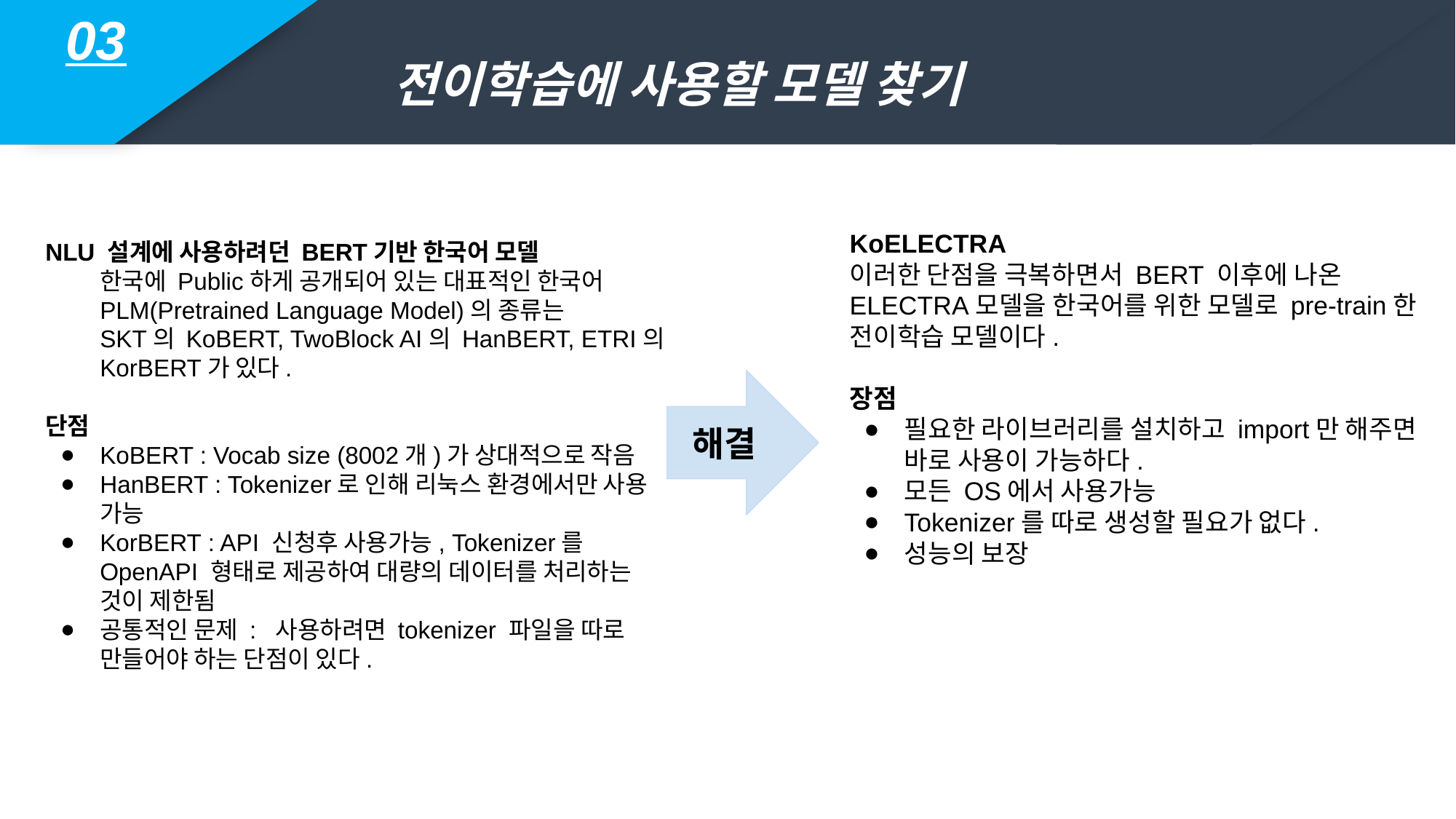

전이학습에 사용할 모델 찾기

03
KoELECTRA
이러한 단점을 극복하면서 BERT 이후에 나온 ELECTRA모델을 한국어를 위한 모델로 pre-train한 전이학습 모델이다.

장점
필요한 라이브러리를 설치하고 import만 해주면 바로 사용이 가능하다.
모든 OS에서 사용가능
Tokenizer를 따로 생성할 필요가 없다.
성능의 보장

NLU 설계에 사용하려던 BERT기반 한국어 모델
한국에 Public하게 공개되어 있는 대표적인 한국어 PLM(Pretrained Language Model)의 종류는
SKT의 KoBERT, TwoBlock AI의 HanBERT, ETRI의 KorBERT가 있다.

단점
KoBERT : Vocab size (8002개)가 상대적으로 작음
HanBERT : Tokenizer로 인해 리눅스 환경에서만 사용 가능
KorBERT : API 신청후 사용가능, Tokenizer를 OpenAPI 형태로 제공하여 대량의 데이터를 처리하는 것이 제한됨
공통적인 문제 :  사용하려면 tokenizer 파일을 따로 만들어야 하는 단점이 있다.

해결